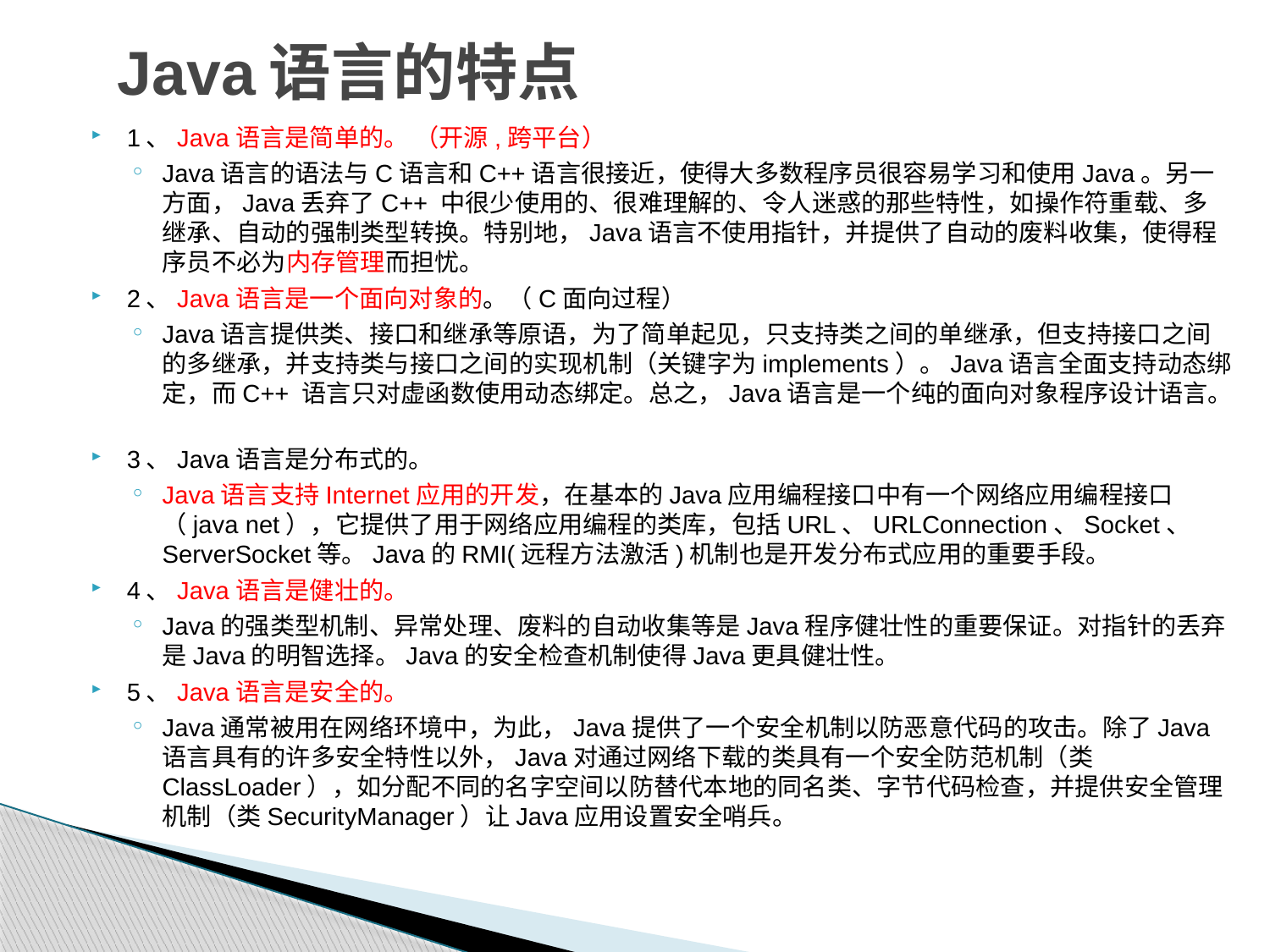

# Java语言的特点
1、Java语言是简单的。 （开源,跨平台）
Java语言的语法与C语言和C++语言很接近，使得大多数程序员很容易学习和使用Java。另一方面，Java丢弃了C++ 中很少使用的、很难理解的、令人迷惑的那些特性，如操作符重载、多继承、自动的强制类型转换。特别地，Java语言不使用指针，并提供了自动的废料收集，使得程序员不必为内存管理而担忧。
2、Java语言是一个面向对象的。（C面向过程）
Java语言提供类、接口和继承等原语，为了简单起见，只支持类之间的单继承，但支持接口之间的多继承，并支持类与接口之间的实现机制（关键字为implements）。Java语言全面支持动态绑定，而C++ 语言只对虚函数使用动态绑定。总之，Java语言是一个纯的面向对象程序设计语言。
3、Java语言是分布式的。
Java语言支持Internet应用的开发，在基本的Java应用编程接口中有一个网络应用编程接口（java net），它提供了用于网络应用编程的类库，包括URL、URLConnection、Socket、 ServerSocket等。Java的RMI(远程方法激活)机制也是开发分布式应用的重要手段。
4、Java语言是健壮的。
Java的强类型机制、异常处理、废料的自动收集等是Java程序健壮性的重要保证。对指针的丢弃是Java的明智选择。Java的安全检查机制使得Java更具健壮性。
5、Java语言是安全的。
Java通常被用在网络环境中，为此，Java提供了一个安全机制以防恶意代码的攻击。除了Java语言具有的许多安全特性以外，Java对通过网络下载的类具有一个安全防范机制（类ClassLoader），如分配不同的名字空间以防替代本地的同名类、字节代码检查，并提供安全管理机制（类SecurityManager）让Java应用设置安全哨兵。